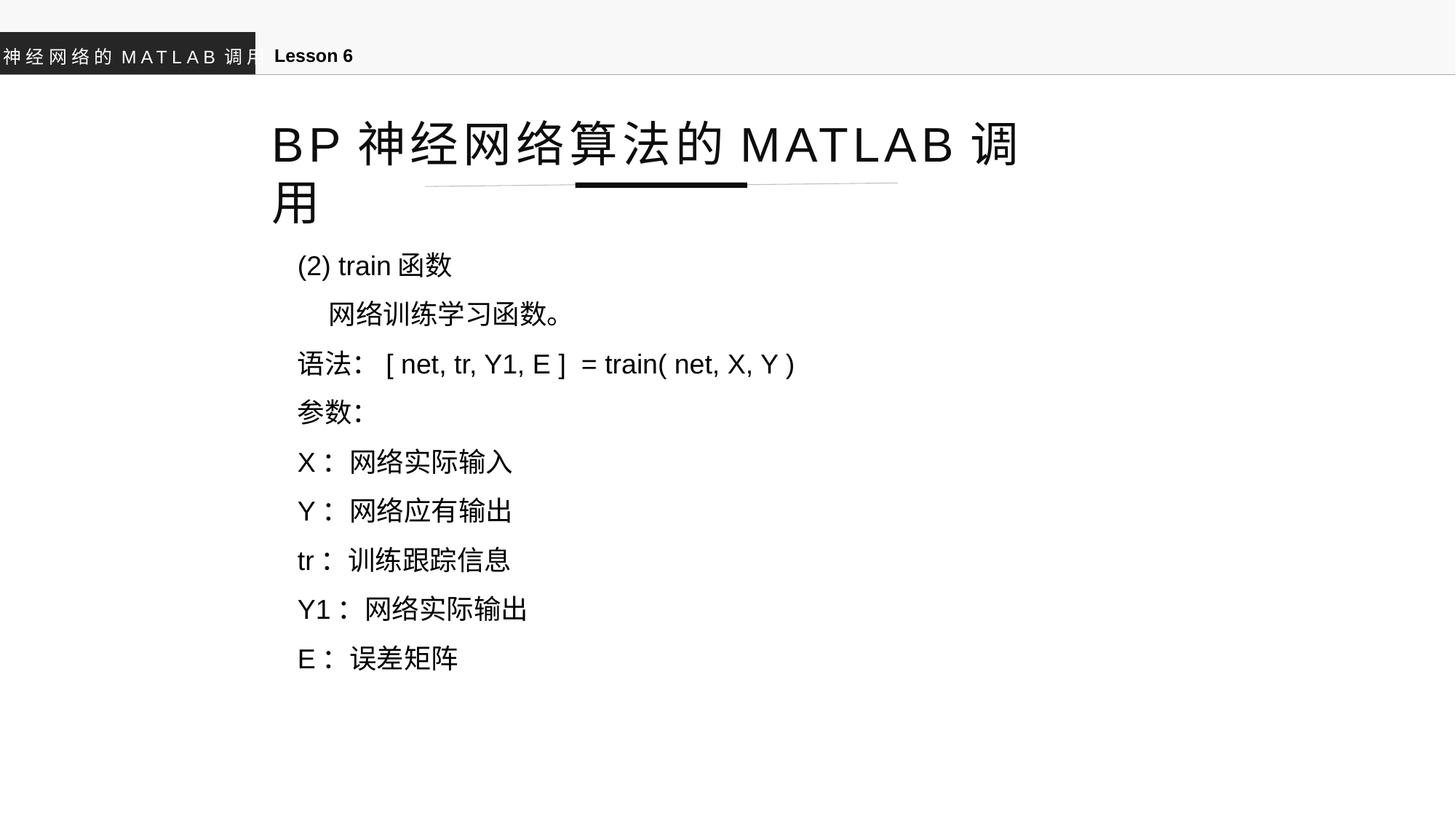

Lesson 6
神经网络的MATLAB调用
BP神经网络算法的MATLAB调用

(2) train函数
    网络训练学习函数。
语法：[ net, tr, Y1, E ]  = train( net, X, Y )
参数：
X：网络实际输入
Y：网络应有输出
tr：训练跟踪信息
Y1：网络实际输出
E：误差矩阵